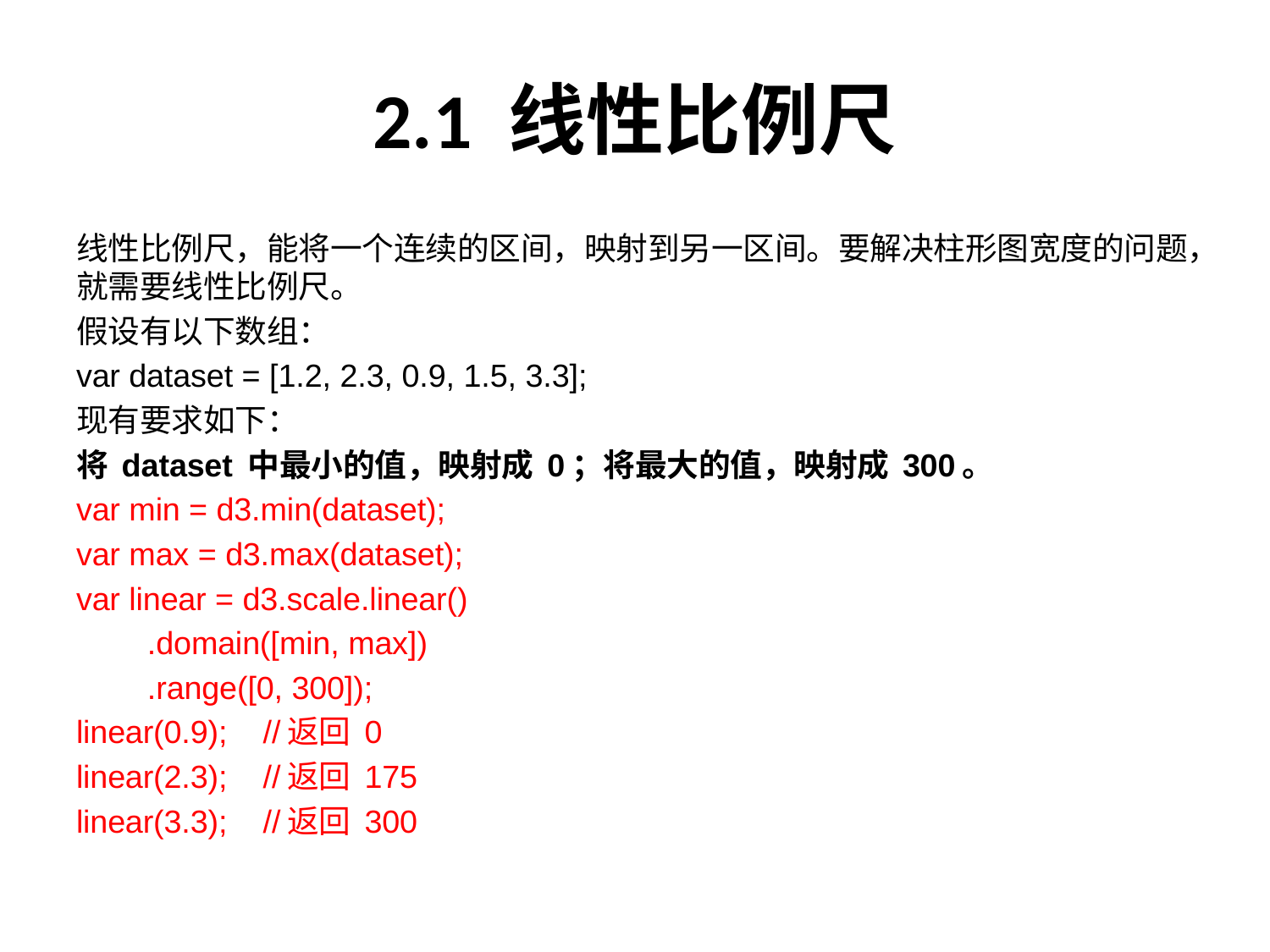

# 2.1 线性比例尺
线性比例尺，能将一个连续的区间，映射到另一区间。要解决柱形图宽度的问题，就需要线性比例尺。
假设有以下数组：
var dataset = [1.2, 2.3, 0.9, 1.5, 3.3];
现有要求如下：
将 dataset 中最小的值，映射成 0；将最大的值，映射成 300。
var min = d3.min(dataset);
var max = d3.max(dataset);
var linear = d3.scale.linear()
        .domain([min, max])
        .range([0, 300]);
linear(0.9);    //返回 0
linear(2.3);    //返回 175
linear(3.3);    //返回 300